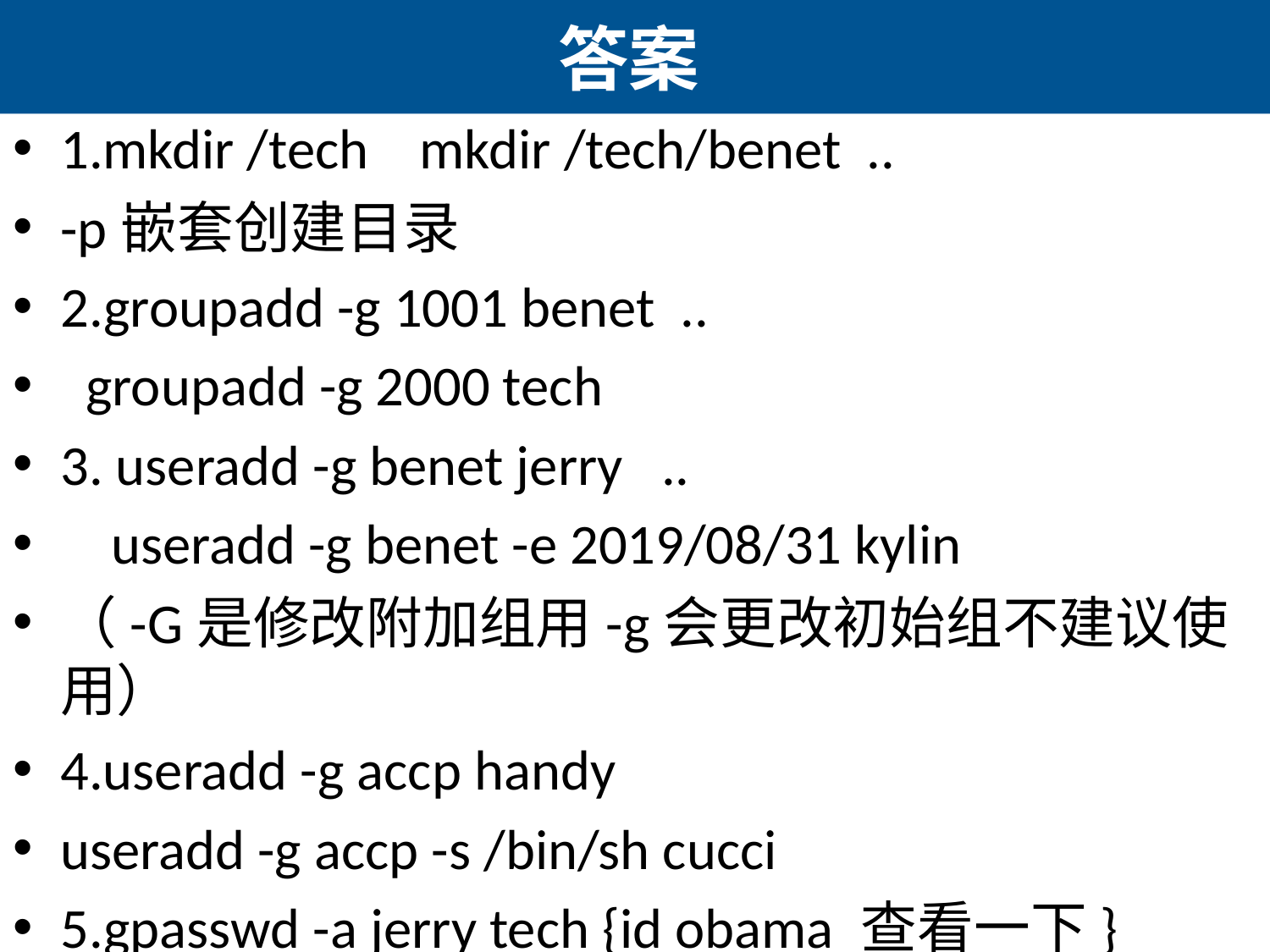

# 答案
1.mkdir /tech    mkdir /tech/benet  ..
-p嵌套创建目录
2.groupadd -g 1001 benet  ..
  groupadd -g 2000 tech
3. useradd -g benet jerry   ..
    useradd -g benet -e 2019/08/31 kylin
（-G是修改附加组用-g会更改初始组不建议使用）
4.useradd -g accp handy
useradd -g accp -s /bin/sh cucci
5.gpasswd -a jerry tech {id obama 查看一下}